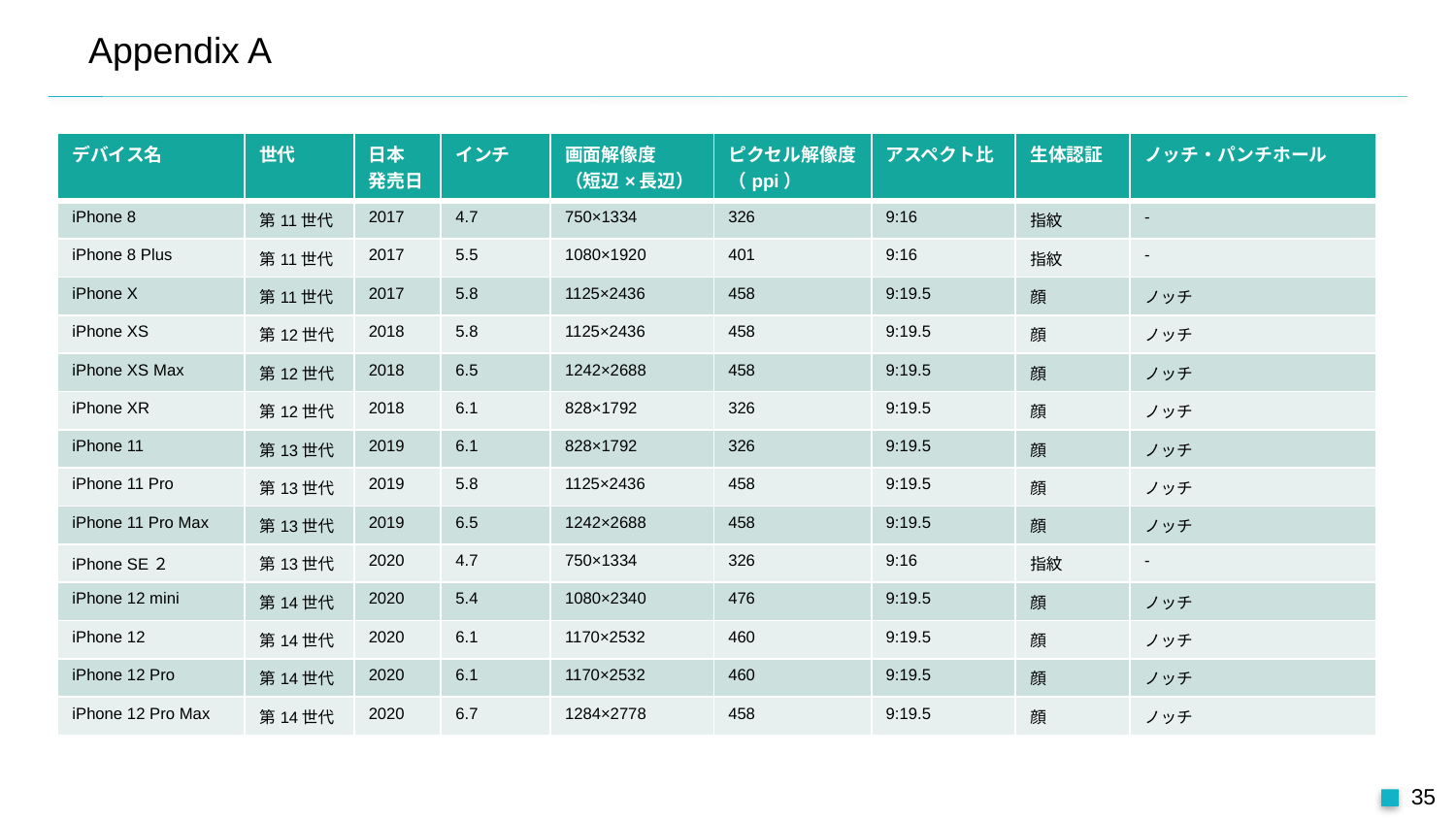

# Appendix A
| デバイス名 | 世代 | 日本 発売日 | インチ | 画面解像度 （短辺×長辺） | ピクセル解像度 （ppi） | アスペクト比 | 生体認証 | ノッチ・パンチホール |
| --- | --- | --- | --- | --- | --- | --- | --- | --- |
| iPhone 8 | 第11世代 | 2017 | 4.7 | 750×1334 | 326 | 9:16 | 指紋 | - |
| iPhone 8 Plus | 第11世代 | 2017 | 5.5 | 1080×1920 | 401 | 9:16 | 指紋 | - |
| iPhone X | 第11世代 | 2017 | 5.8 | 1125×2436 | 458 | 9:19.5 | 顔 | ノッチ |
| iPhone XS | 第12世代 | 2018 | 5.8 | 1125×2436 | 458 | 9:19.5 | 顔 | ノッチ |
| iPhone XS Max | 第12世代 | 2018 | 6.5 | 1242×2688 | 458 | 9:19.5 | 顔 | ノッチ |
| iPhone XR | 第12世代 | 2018 | 6.1 | 828×1792 | 326 | 9:19.5 | 顔 | ノッチ |
| iPhone 11 | 第13世代 | 2019 | 6.1 | 828×1792 | 326 | 9:19.5 | 顔 | ノッチ |
| iPhone 11 Pro | 第13世代 | 2019 | 5.8 | 1125×2436 | 458 | 9:19.5 | 顔 | ノッチ |
| iPhone 11 Pro Max | 第13世代 | 2019 | 6.5 | 1242×2688 | 458 | 9:19.5 | 顔 | ノッチ |
| iPhone SE２ | 第13世代 | 2020 | 4.7 | 750×1334 | 326 | 9:16 | 指紋 | - |
| iPhone 12 mini | 第14世代 | 2020 | 5.4 | 1080×2340 | 476 | 9:19.5 | 顔 | ノッチ |
| iPhone 12 | 第14世代 | 2020 | 6.1 | 1170×2532 | 460 | 9:19.5 | 顔 | ノッチ |
| iPhone 12 Pro | 第14世代 | 2020 | 6.1 | 1170×2532 | 460 | 9:19.5 | 顔 | ノッチ |
| iPhone 12 Pro Max | 第14世代 | 2020 | 6.7 | 1284×2778 | 458 | 9:19.5 | 顔 | ノッチ |